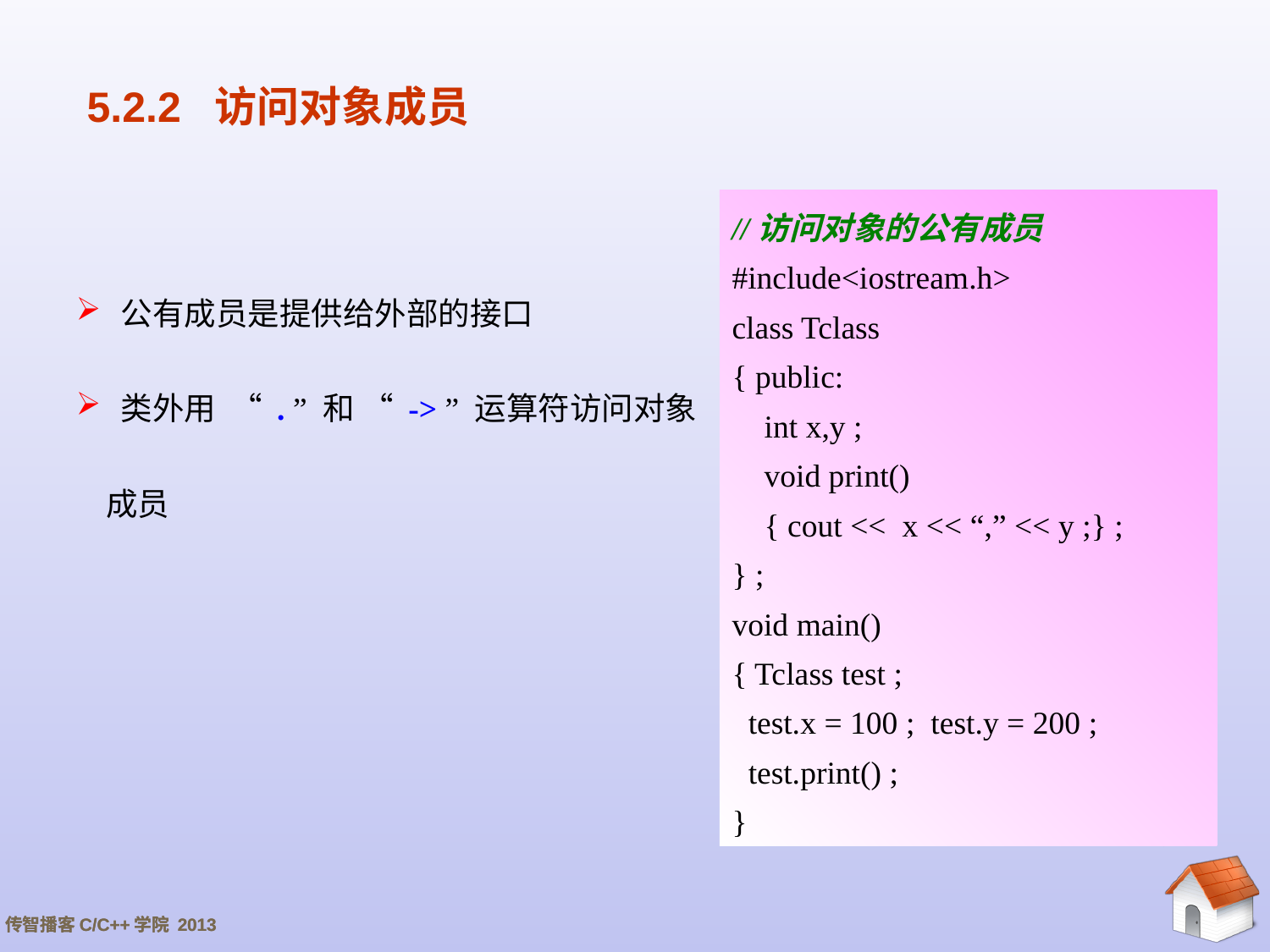

5.2.2  访问对象成员
//访问对象的公有成员
#include<iostream.h>
class Tclass
{ public:
    int x,y ;
    void print()
    { cout <<  x << “,” << y ;} ;
} ;
void main()
{ Tclass test ;
  test.x = 100 ;  test.y = 200 ;
  test.print() ;
}
 公有成员是提供给外部的接口
 类外用  “ . ” 和 “ -> ” 运算符访问对象成员